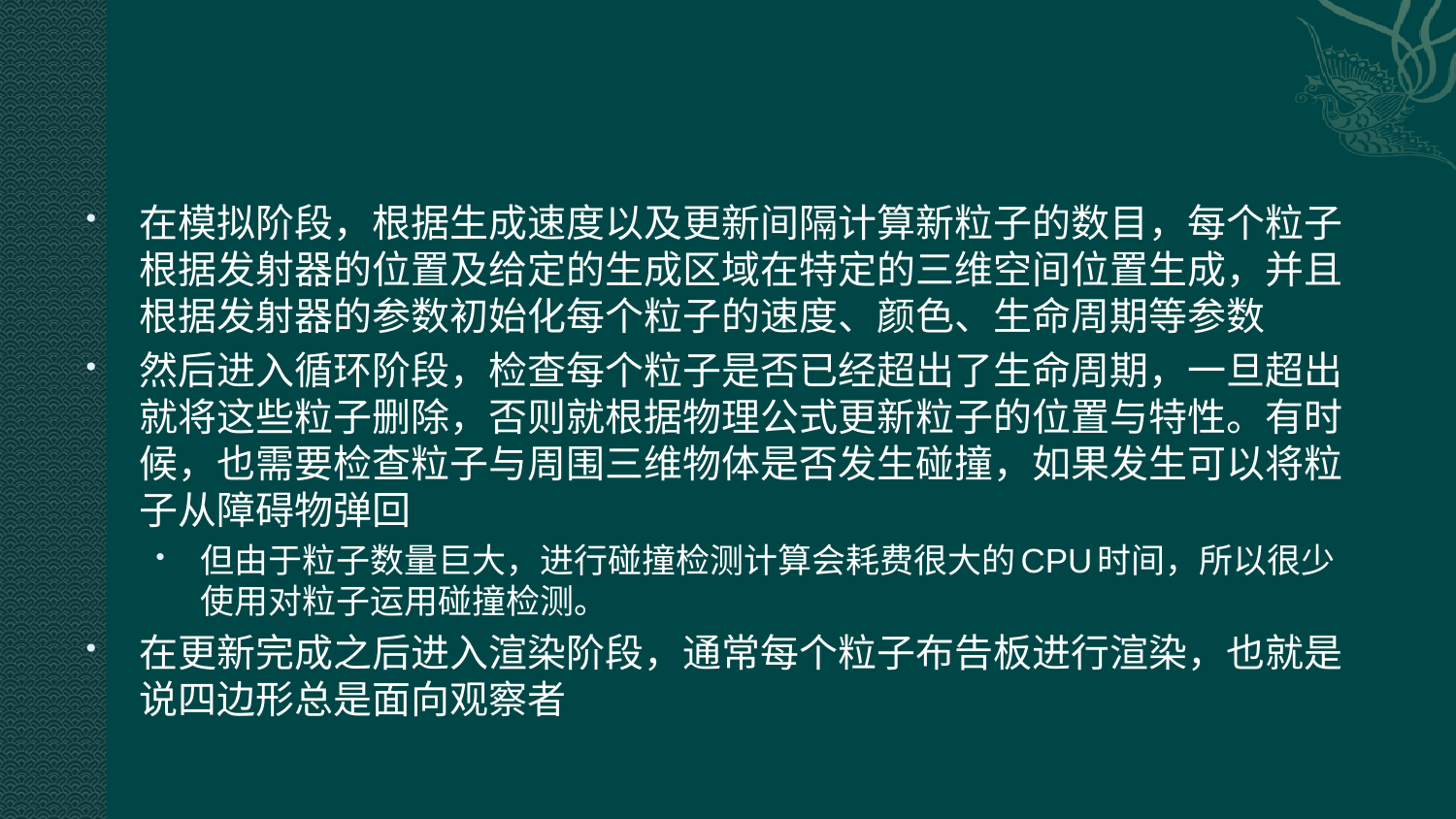

#
在模拟阶段，根据生成速度以及更新间隔计算新粒子的数目，每个粒子根据发射器的位置及给定的生成区域在特定的三维空间位置生成，并且根据发射器的参数初始化每个粒子的速度、颜色、生命周期等参数
然后进入循环阶段，检查每个粒子是否已经超出了生命周期，一旦超出就将这些粒子删除，否则就根据物理公式更新粒子的位置与特性。有时候，也需要检查粒子与周围三维物体是否发生碰撞，如果发生可以将粒子从障碍物弹回
但由于粒子数量巨大，进行碰撞检测计算会耗费很大的CPU时间，所以很少使用对粒子运用碰撞检测。
在更新完成之后进入渲染阶段，通常每个粒子布告板进行渲染，也就是说四边形总是面向观察者